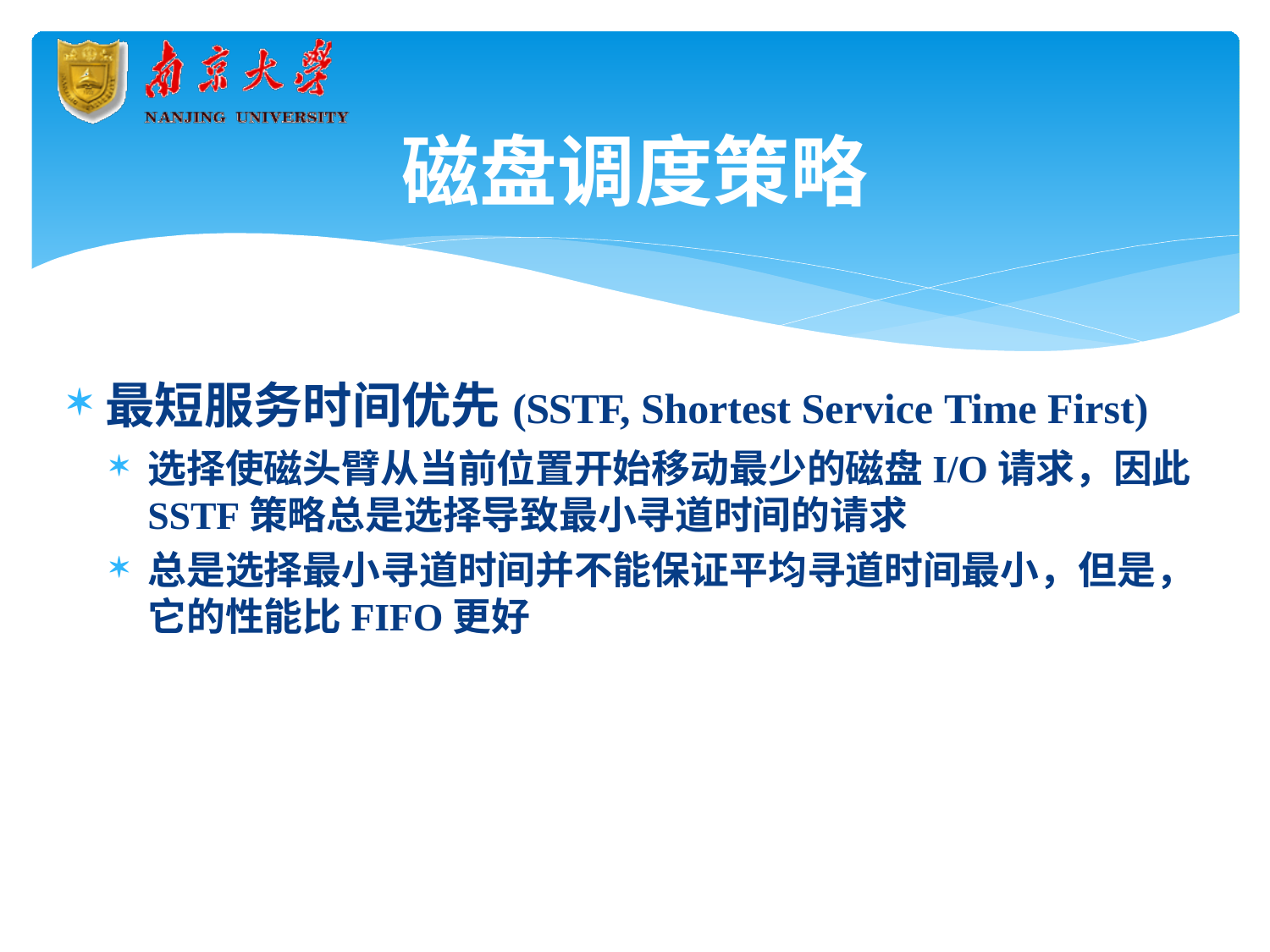

# 磁盘调度策略
最短服务时间优先(SSTF, Shortest Service Time First)
选择使磁头臂从当前位置开始移动最少的磁盘I/O请求，因此
SSTF策略总是选择导致最小寻道时间的请求
总是选择最小寻道时间并不能保证平均寻道时间最小，但是， 它的性能比FIFO更好